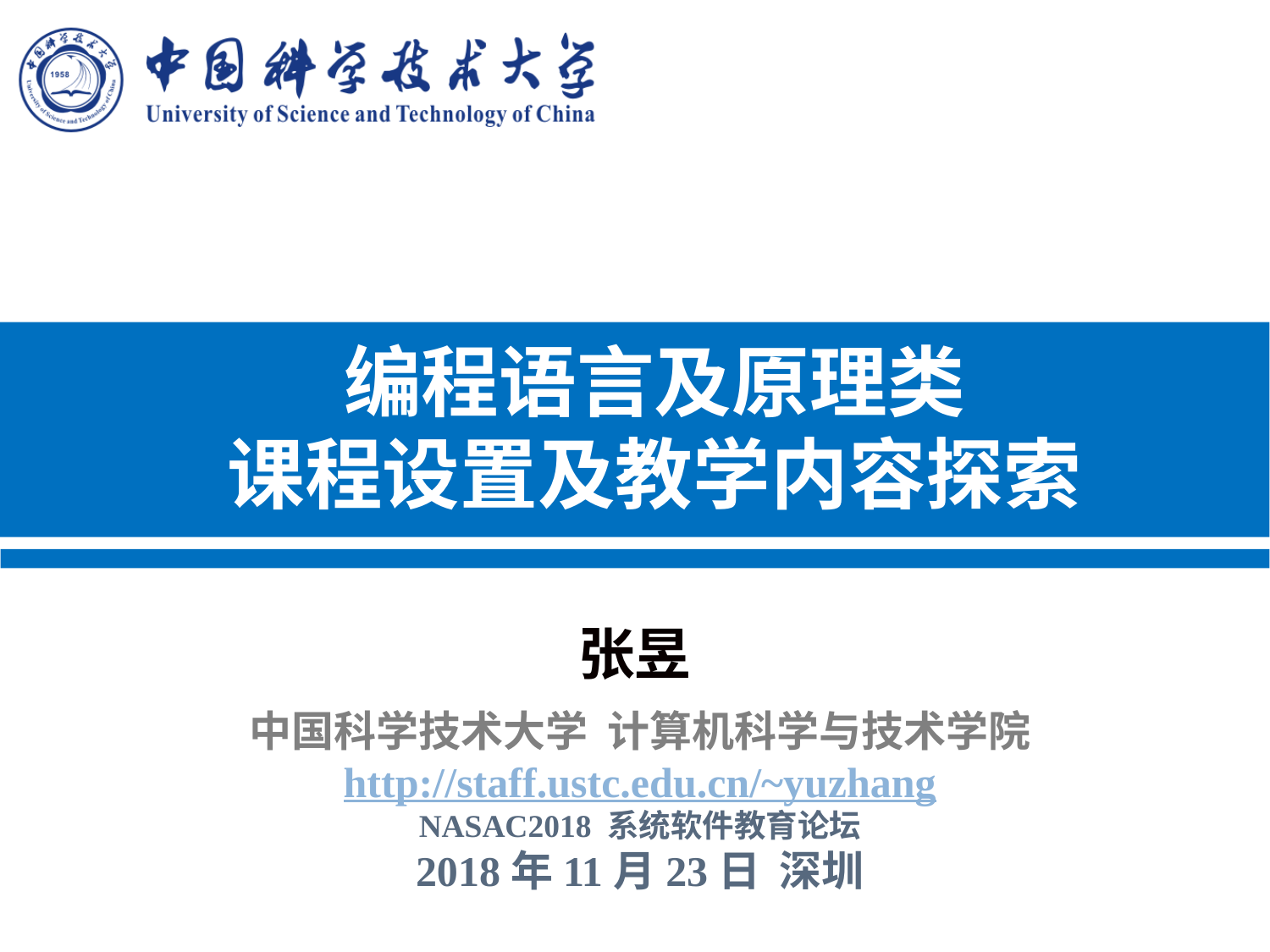

# 编程语言及原理类 课程设置及教学内容探索
张昱
中国科学技术大学  计算机科学与技术学院
http://staff.ustc.edu.cn/~yuzhang
NASAC2018 系统软件教育论坛
2018年11月23日  深圳